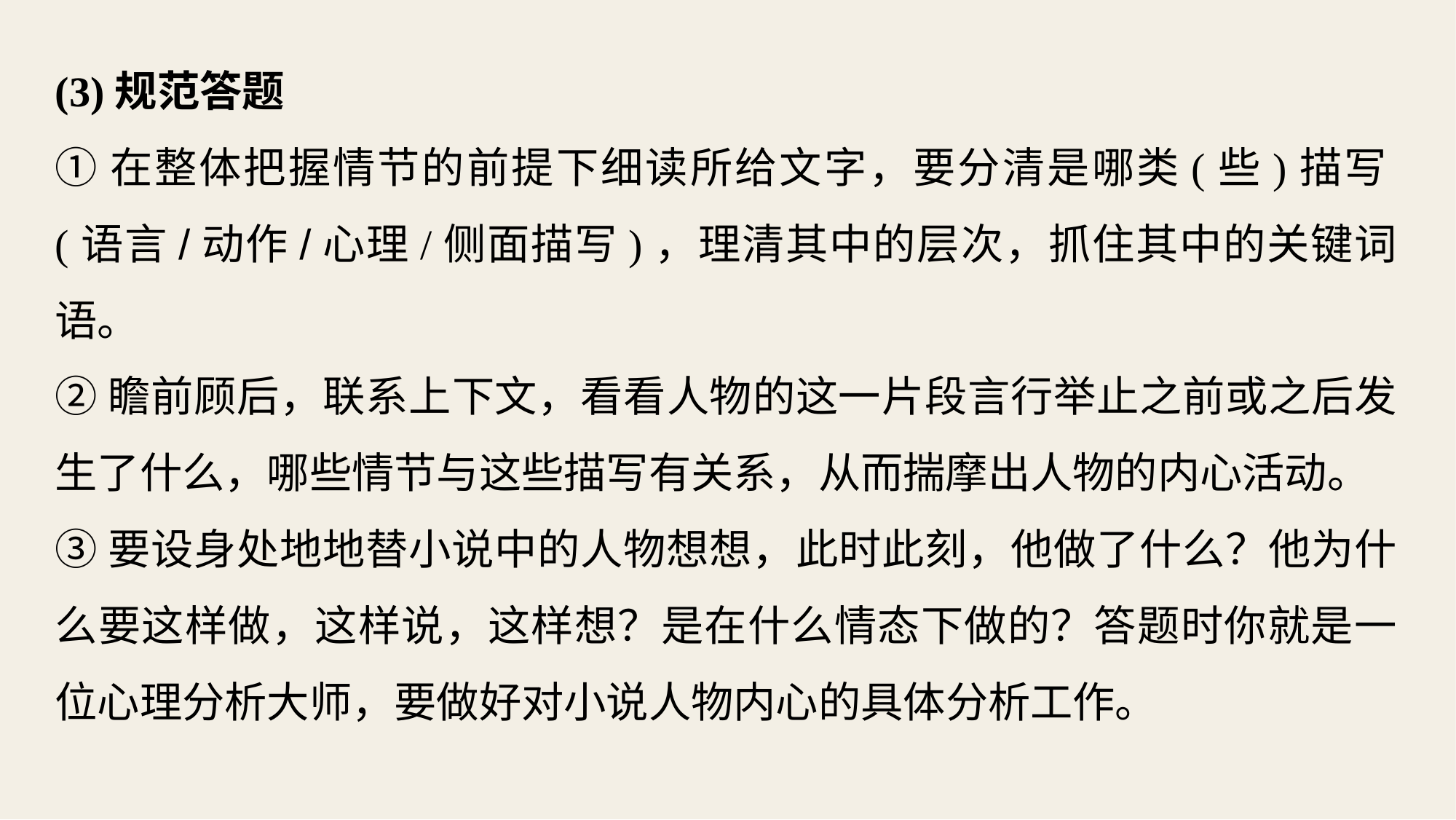

(3)规范答题
①在整体把握情节的前提下细读所给文字，要分清是哪类(些)描写(语言/动作/心理/侧面描写)，理清其中的层次，抓住其中的关键词语。
②瞻前顾后，联系上下文，看看人物的这一片段言行举止之前或之后发生了什么，哪些情节与这些描写有关系，从而揣摩出人物的内心活动。
③要设身处地地替小说中的人物想想，此时此刻，他做了什么？他为什么要这样做，这样说，这样想？是在什么情态下做的？答题时你就是一位心理分析大师，要做好对小说人物内心的具体分析工作。